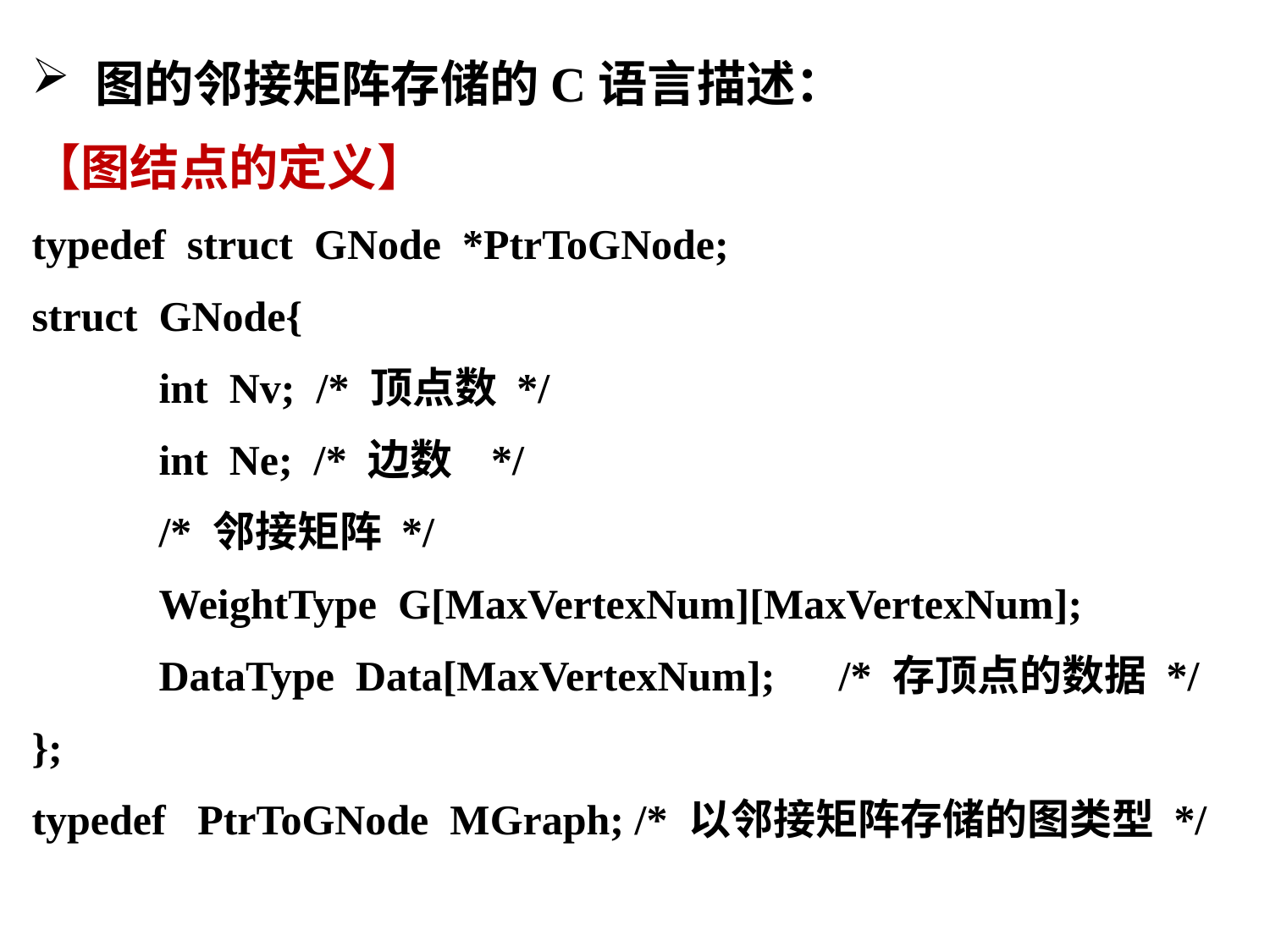

图的邻接矩阵存储的C语言描述：
【图结点的定义】
typedef  struct  GNode  *PtrToGNode;
struct  GNode{
	int  Nv;  /* 顶点数 */
	int  Ne;  /* 边数   */
            /* 邻接矩阵 */
	WeightType  G[MaxVertexNum][MaxVertexNum];
	DataType  Data[MaxVertexNum];      /* 存顶点的数据 */
};
typedef   PtrToGNode  MGraph; /* 以邻接矩阵存储的图类型 */